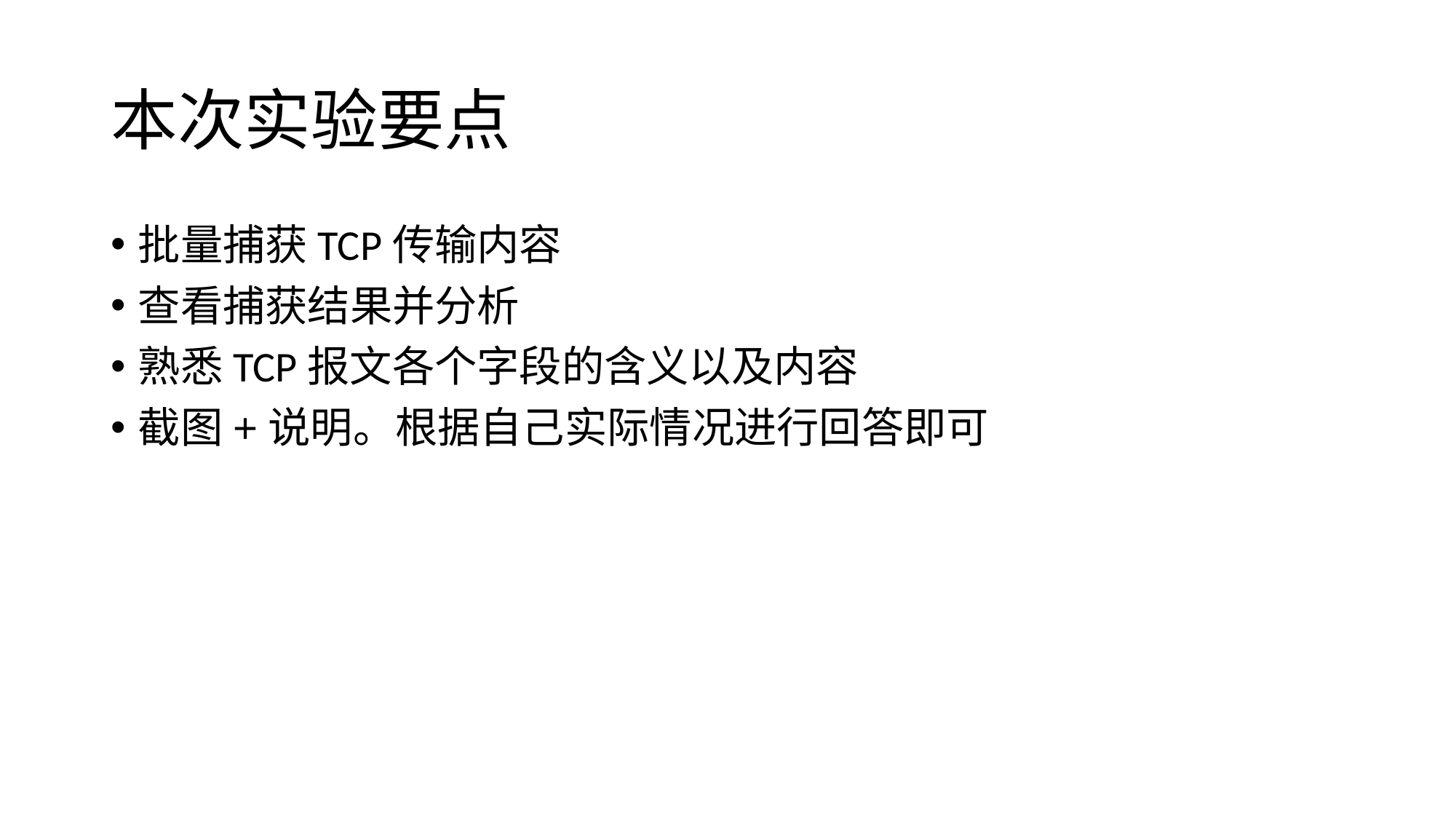

# 本次实验要点
批量捕获TCP传输内容
查看捕获结果并分析
熟悉TCP报文各个字段的含义以及内容
截图+说明。根据自己实际情况进行回答即可